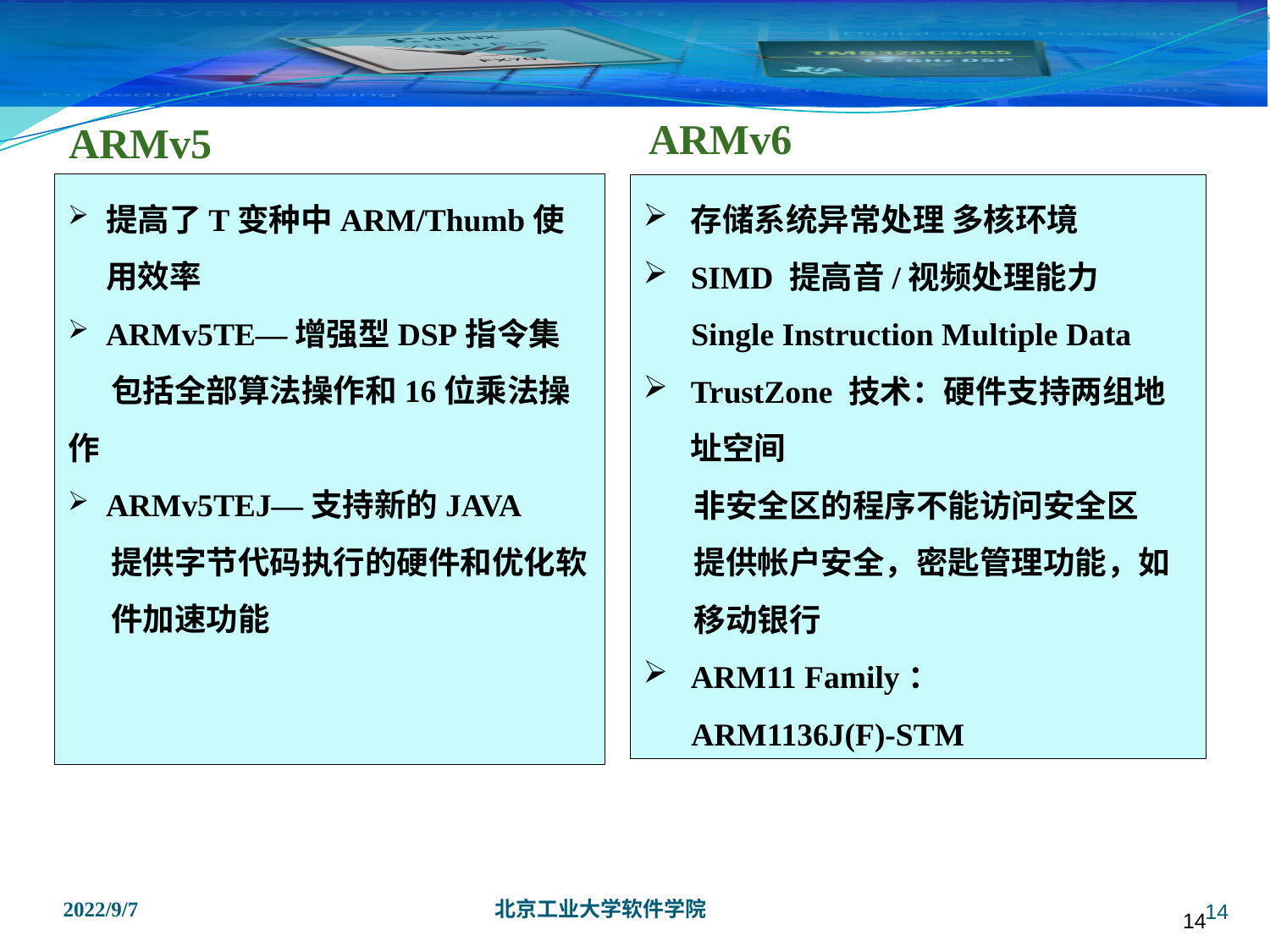

14
ARMv6
ARMv5
提高了T变种中ARM/Thumb使用效率
ARMv5TE—增强型DSP指令集
     包括全部算法操作和16位乘法操作
ARMv5TEJ—支持新的JAVA
     提供字节代码执行的硬件和优化软
     件加速功能

存储系统异常处理 多核环境
SIMD 提高音/视频处理能力
      Single Instruction Multiple Data
TrustZone 技术：硬件支持两组地址空间
      非安全区的程序不能访问安全区
      提供帐户安全，密匙管理功能，如
      移动银行
ARM11 Family：
      ARM1136J(F)-STM